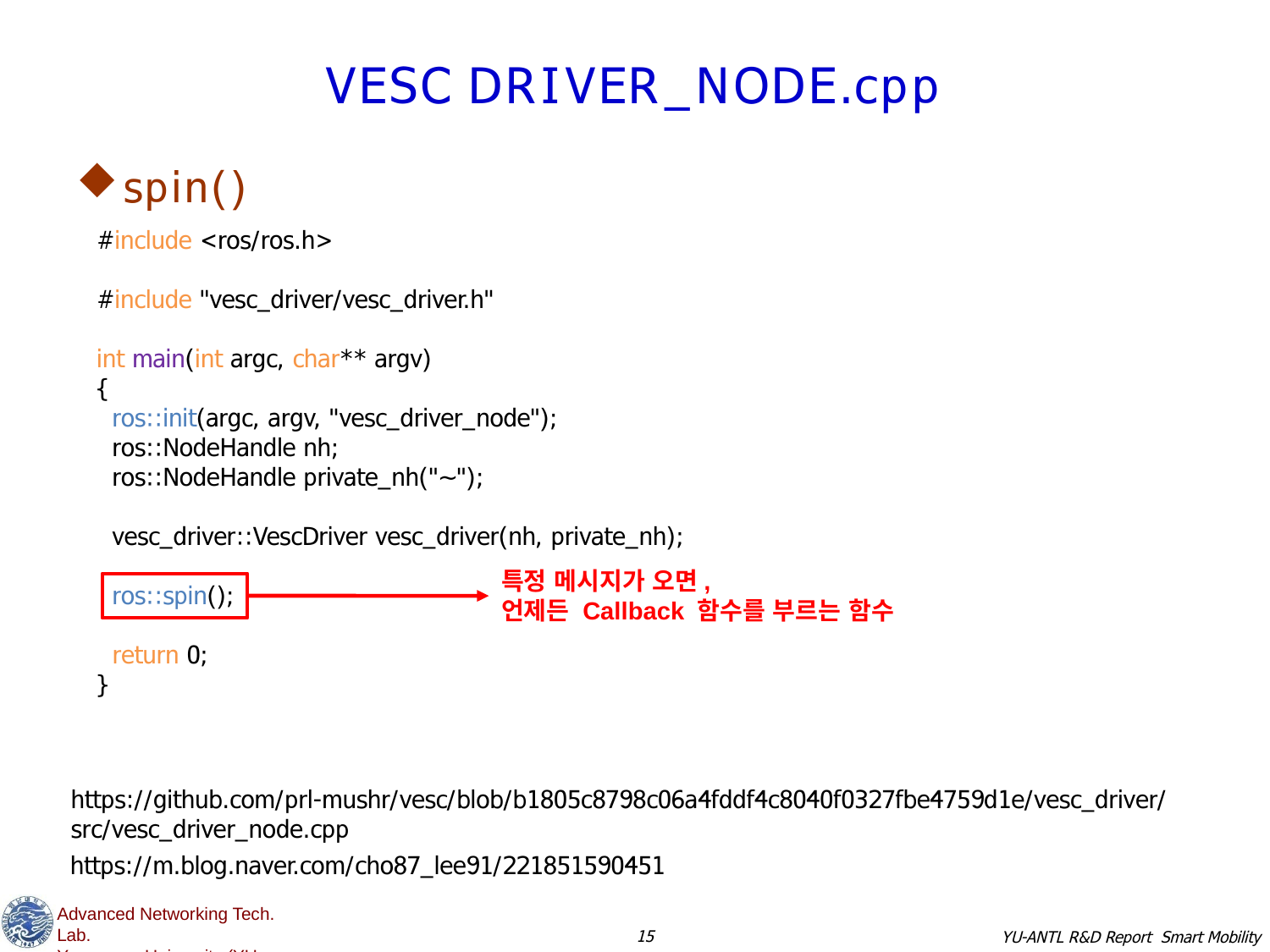

# VESC DRIVER_NODE.cpp
spin()
#include <ros/ros.h>

#include "vesc_driver/vesc_driver.h"

int main(int argc, char** argv)
{
  ros::init(argc, argv, "vesc_driver_node");
  ros::NodeHandle nh;
  ros::NodeHandle private_nh("~");

  vesc_driver::VescDriver vesc_driver(nh, private_nh);

  ros::spin();

  return 0;
}
특정 메시지가 오면,
언제든 Callback 함수를 부르는 함수

https://github.com/prl-mushr/vesc/blob/b1805c8798c06a4fddf4c8040f0327fbe4759d1e/vesc_driver/src/vesc_driver_node.cpp
https://m.blog.naver.com/cho87_lee91/221851590451